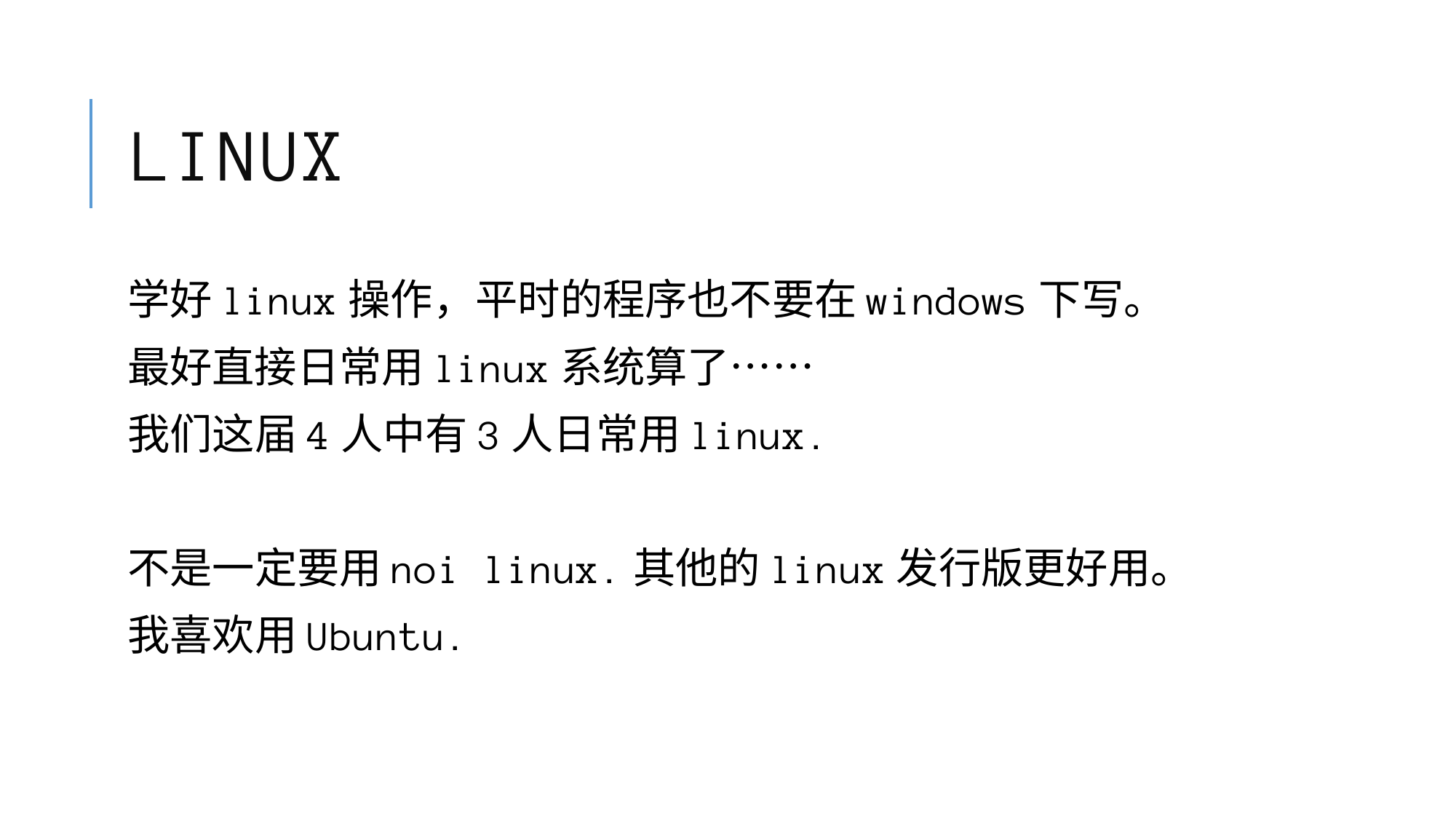

# linux
学好linux操作，平时的程序也不要在windows下写。
最好直接日常用linux系统算了……
我们这届4人中有3人日常用linux.

不是一定要用noi linux.其他的linux发行版更好用。
我喜欢用Ubuntu.